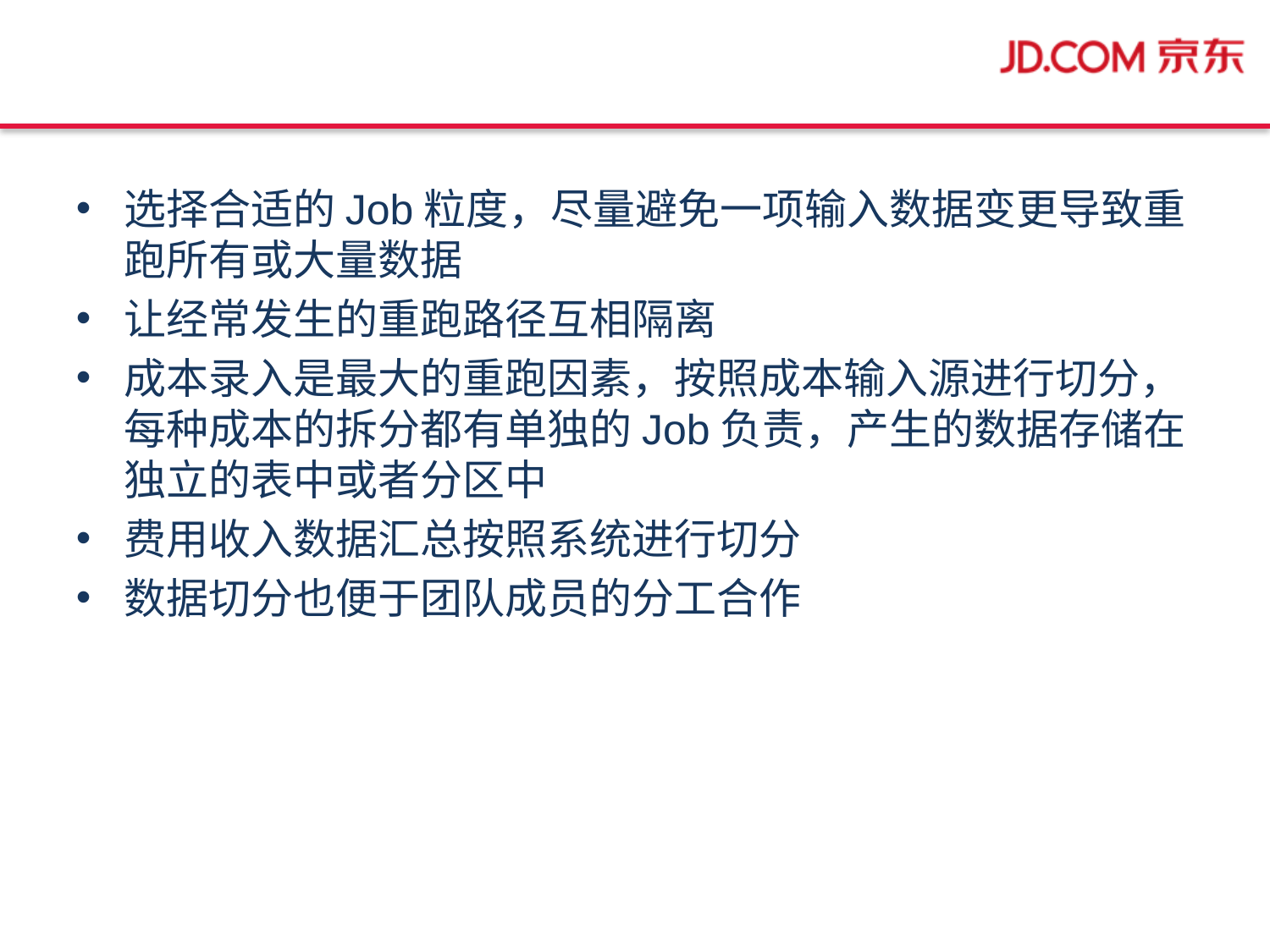

选择合适的Job粒度，尽量避免一项输入数据变更导致重跑所有或大量数据
让经常发生的重跑路径互相隔离
成本录入是最大的重跑因素，按照成本输入源进行切分，每种成本的拆分都有单独的Job负责，产生的数据存储在独立的表中或者分区中
费用收入数据汇总按照系统进行切分
数据切分也便于团队成员的分工合作